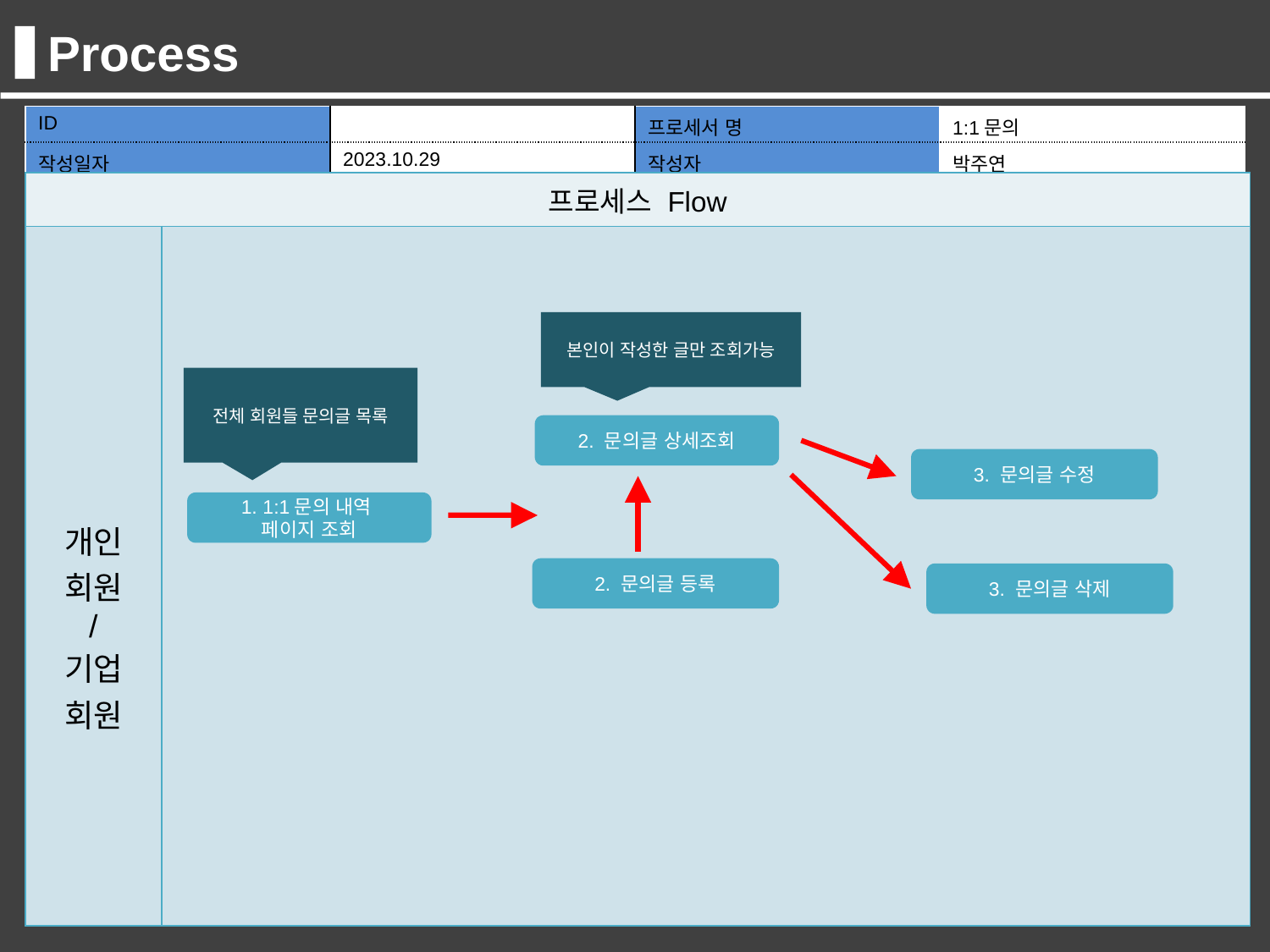

Process

| ID |  | 프로세서 명 | 1:1문의 |
| --- | --- | --- | --- |
| 작성일자 | 2023.10.29 | 작성자 | 박주연 |
| 프로세스 Flow |  |
| --- | --- |
| 개인 회원 / 기업 회원 |  |
본인이 작성한 글만 조회가능
전체 회원들 문의글 목록
2. 문의글 상세조회
3. 문의글 수정
1. 1:1문의 내역
페이지 조회
2. 문의글 등록
3. 문의글 삭제